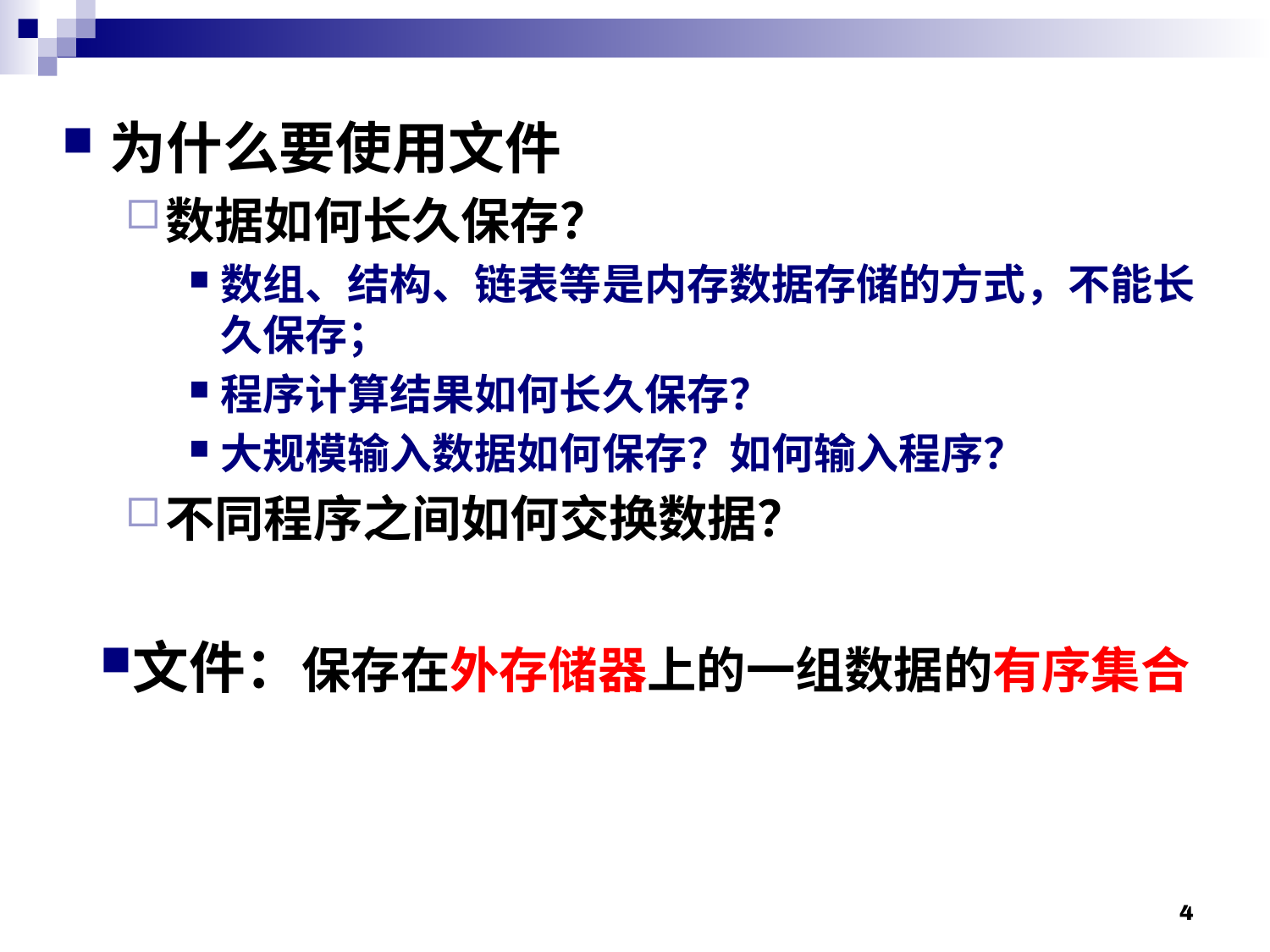

为什么要使用文件
数据如何长久保存？
数组、结构、链表等是内存数据存储的方式，不能长久保存；
程序计算结果如何长久保存？
大规模输入数据如何保存？如何输入程序？
不同程序之间如何交换数据？
文件：保存在外存储器上的一组数据的有序集合

4